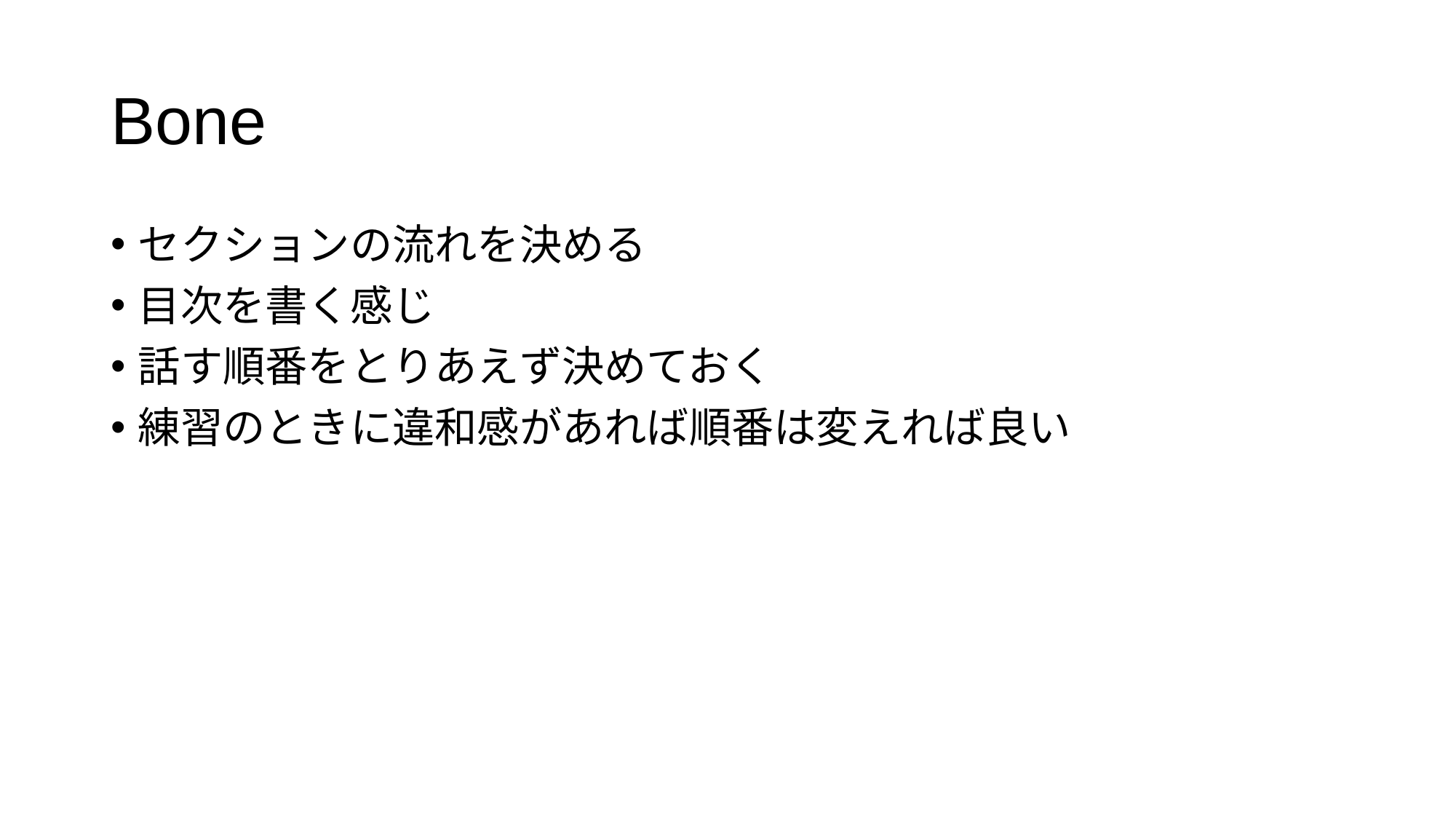

# Bone
セクションの流れを決める
目次を書く感じ
話す順番をとりあえず決めておく
練習のときに違和感があれば順番は変えれば良い